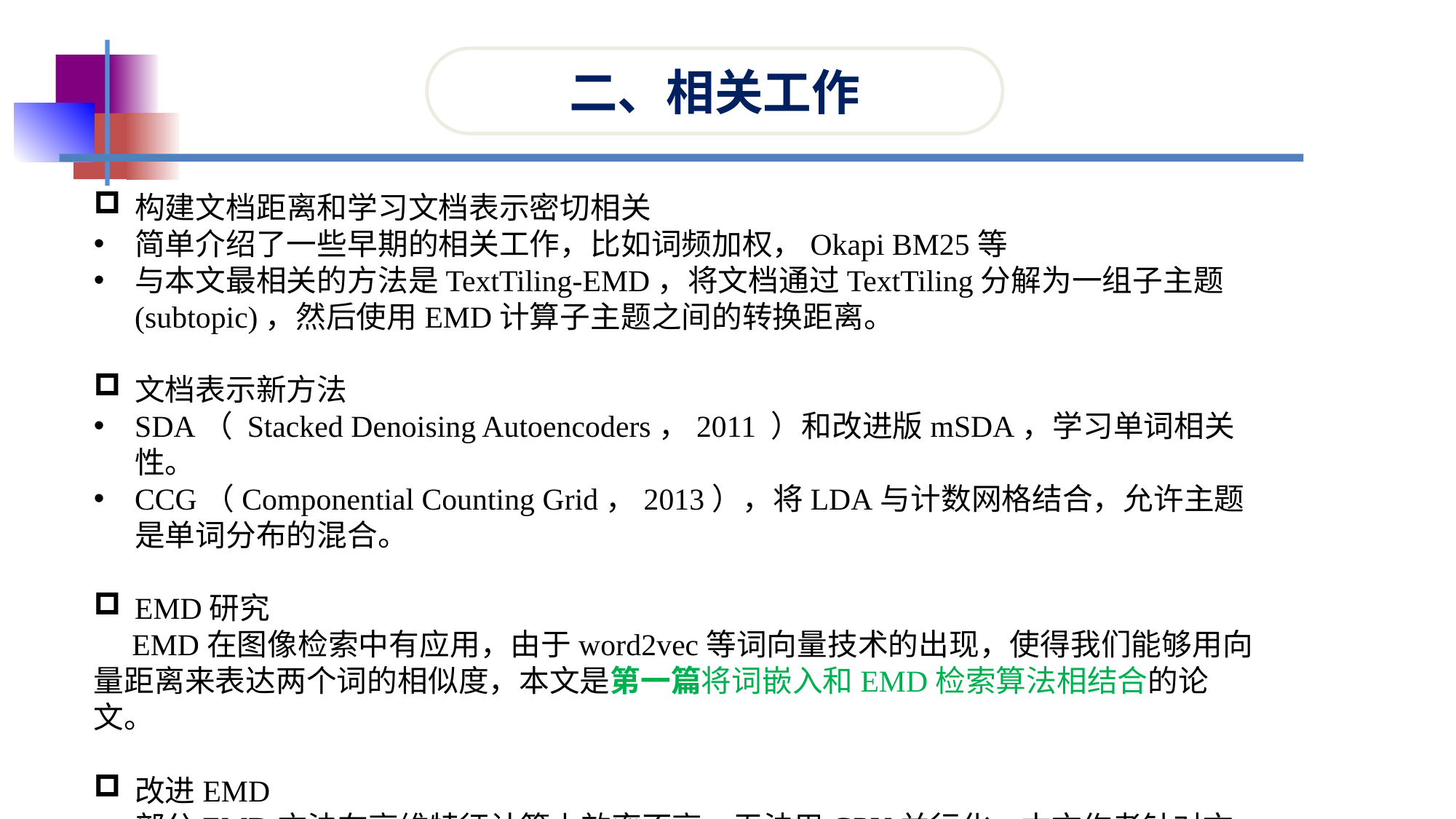

二、相关工作
构建文档距离和学习文档表示密切相关
简单介绍了一些早期的相关工作，比如词频加权，Okapi BM25等
与本文最相关的方法是TextTiling-EMD，将文档通过TextTiling分解为一组子主题(subtopic)，然后使用EMD计算子主题之间的转换距离。

文档表示新方法
SDA（ Stacked Denoising Autoencoders，2011 ）和改进版mSDA，学习单词相关性。
CCG（Componential Counting Grid，2013），将LDA与计数网格结合，允许主题是单词分布的混合。

EMD研究
     EMD在图像检索中有应用，由于word2vec等词向量技术的出现，使得我们能够用向量距离来表达两个词的相似度，本文是第一篇将词嵌入和EMD检索算法相结合的论文。

改进EMD
     部分EMD方法在高维特征计算上效率不高，无法用GPU并行化，本文作者针对文档距离重新设计了EMD近似方法。